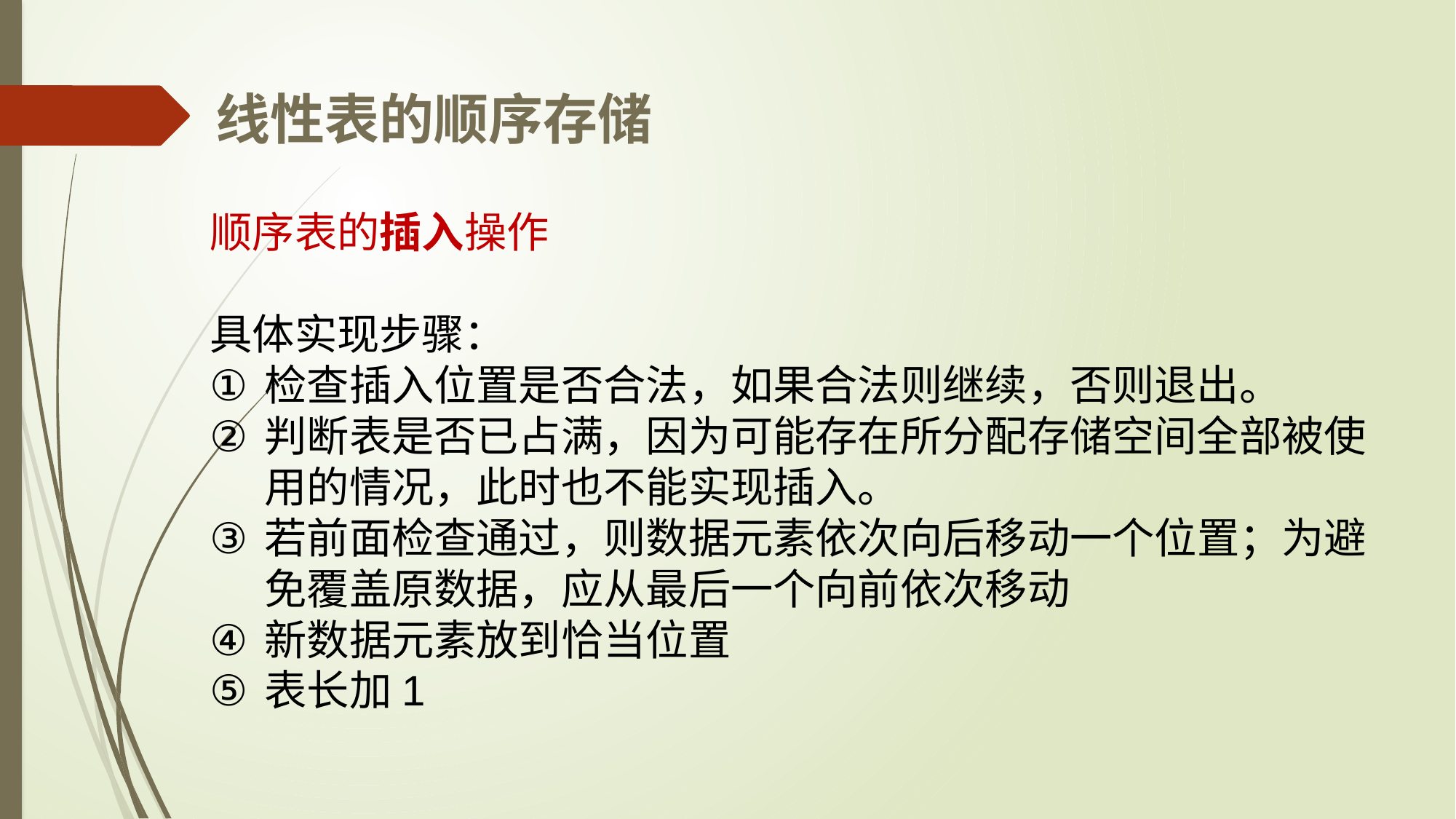

线性表的顺序存储
顺序表的插入操作

具体实现步骤：
检查插入位置是否合法，如果合法则继续，否则退出。
判断表是否已占满，因为可能存在所分配存储空间全部被使用的情况，此时也不能实现插入。
若前面检查通过，则数据元素依次向后移动一个位置；为避免覆盖原数据，应从最后一个向前依次移动
新数据元素放到恰当位置
表长加1